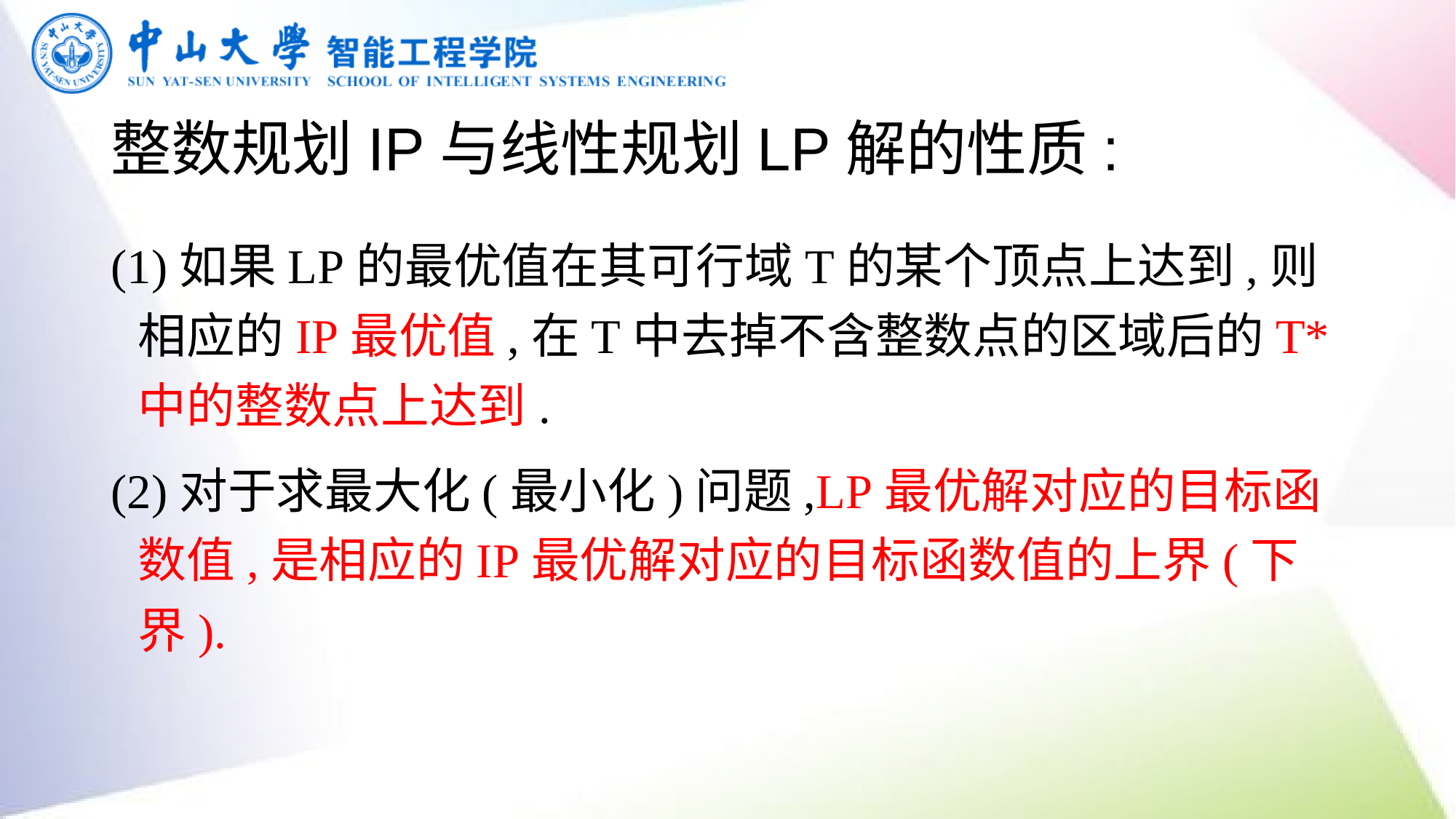

# 整数规划IP与线性规划LP解的性质:
(1)如果LP的最优值在其可行域T的某个顶点上达到,则相应的IP最优值,在T中去掉不含整数点的区域后的T*中的整数点上达到.
(2)对于求最大化(最小化)问题,LP最优解对应的目标函数值,是相应的IP最优解对应的目标函数值的上界(下界).